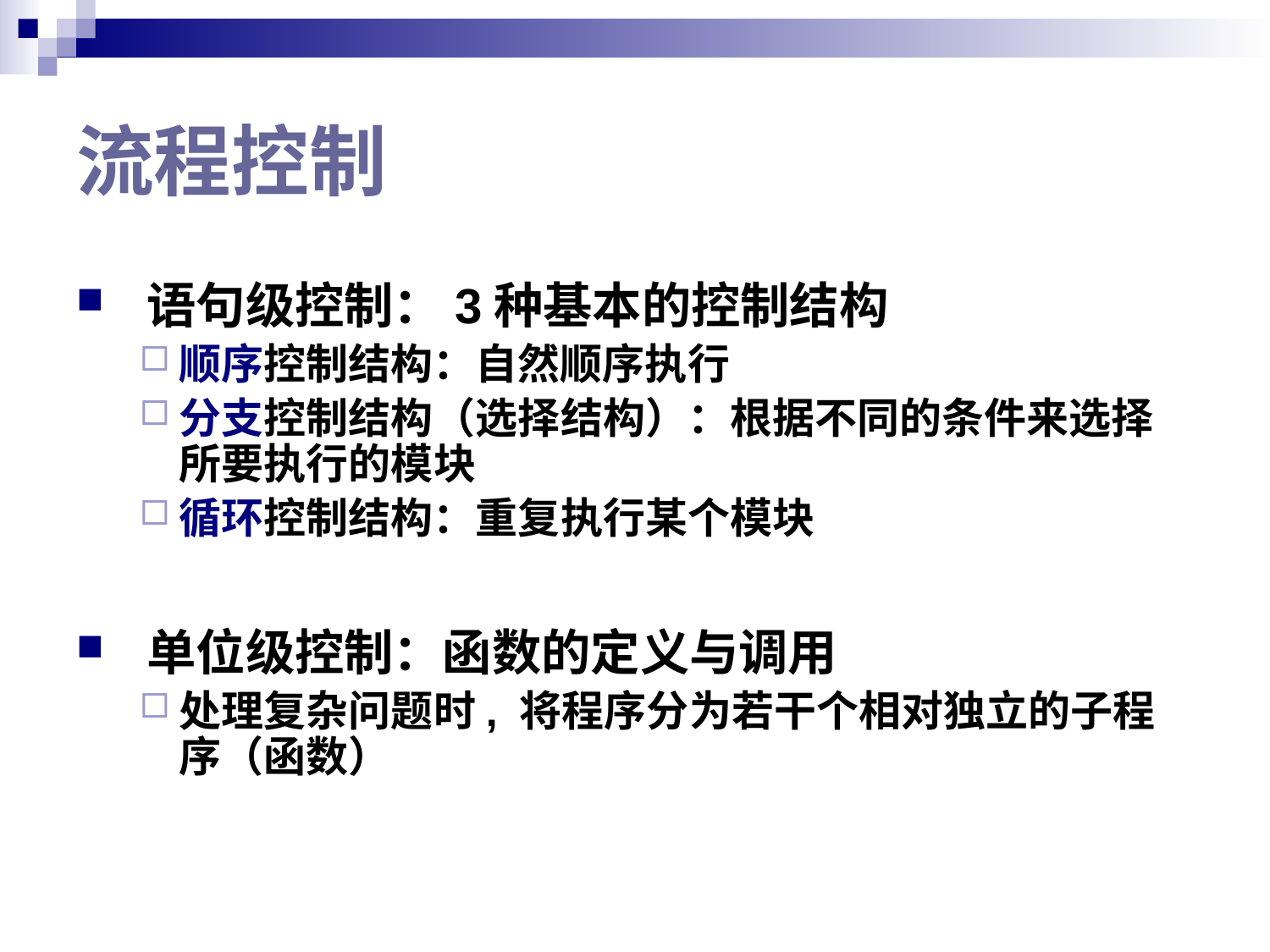

# 流程控制
 语句级控制：3种基本的控制结构
顺序控制结构：自然顺序执行
分支控制结构（选择结构）：根据不同的条件来选择所要执行的模块
循环控制结构：重复执行某个模块

 单位级控制：函数的定义与调用
处理复杂问题时, 将程序分为若干个相对独立的子程序（函数）